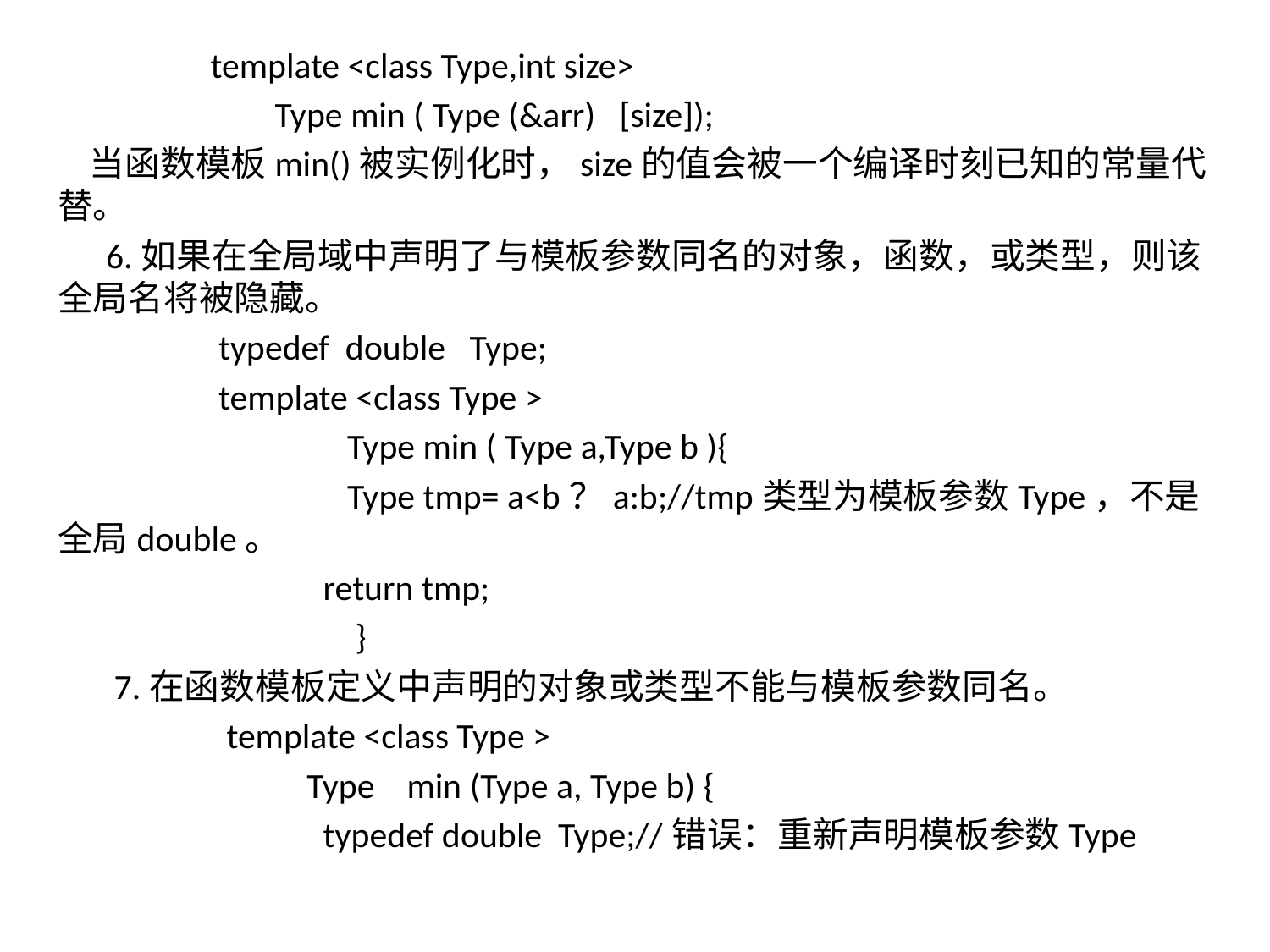

template <class Type,int size>
                           Type min ( Type (&arr)   [size]);
   当函数模板min()被实例化时，size的值会被一个编译时刻已知的常量代替。
      6.如果在全局域中声明了与模板参数同名的对象，函数，或类型，则该全局名将被隐藏。
                    typedef  double   Type;
                    template <class Type >
                                    Type min ( Type a,Type b ){
                                    Type tmp= a<b？a:b;//tmp类型为模板参数Type，不是全局double。
                                 return tmp;
                                     }
       7.在函数模板定义中声明的对象或类型不能与模板参数同名。
                     template <class Type >
                               Type    min (Type a, Type b) {
                                 typedef double  Type;//错误：重新声明模板参数Type